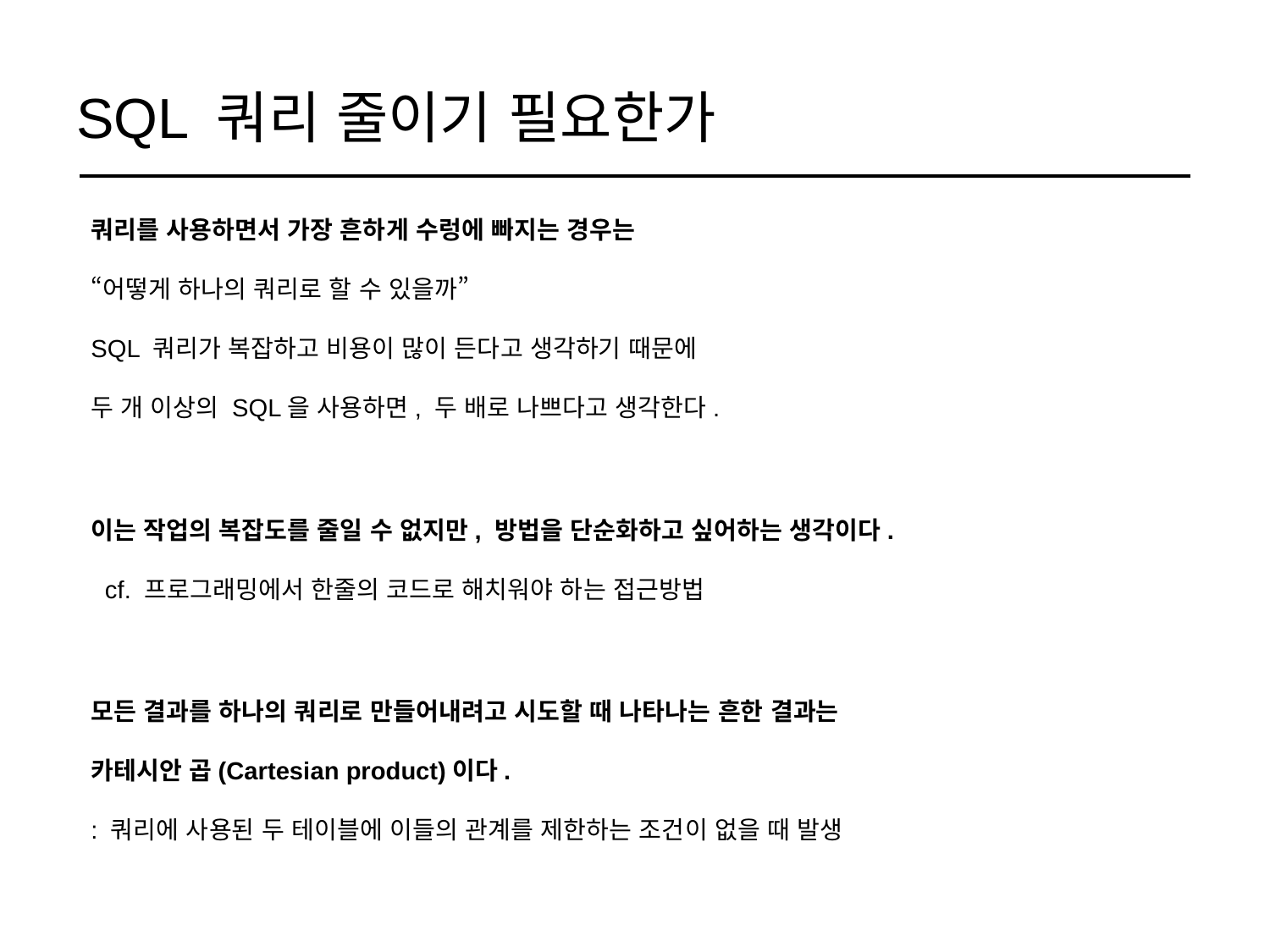

# SQL 쿼리 줄이기 필요한가
쿼리를 사용하면서 가장 흔하게 수렁에 빠지는 경우는
“어떻게 하나의 쿼리로 할 수 있을까”
SQL 쿼리가 복잡하고 비용이 많이 든다고 생각하기 때문에

두 개 이상의 SQL을 사용하면, 두 배로 나쁘다고 생각한다.
이는 작업의 복잡도를 줄일 수 없지만, 방법을 단순화하고 싶어하는 생각이다.
  cf. 프로그래밍에서 한줄의 코드로 해치워야 하는 접근방법
모든 결과를 하나의 쿼리로 만들어내려고 시도할 때 나타나는 흔한 결과는
카테시안 곱(Cartesian product)이다.
: 쿼리에 사용된 두 테이블에 이들의 관계를 제한하는 조건이 없을 때 발생